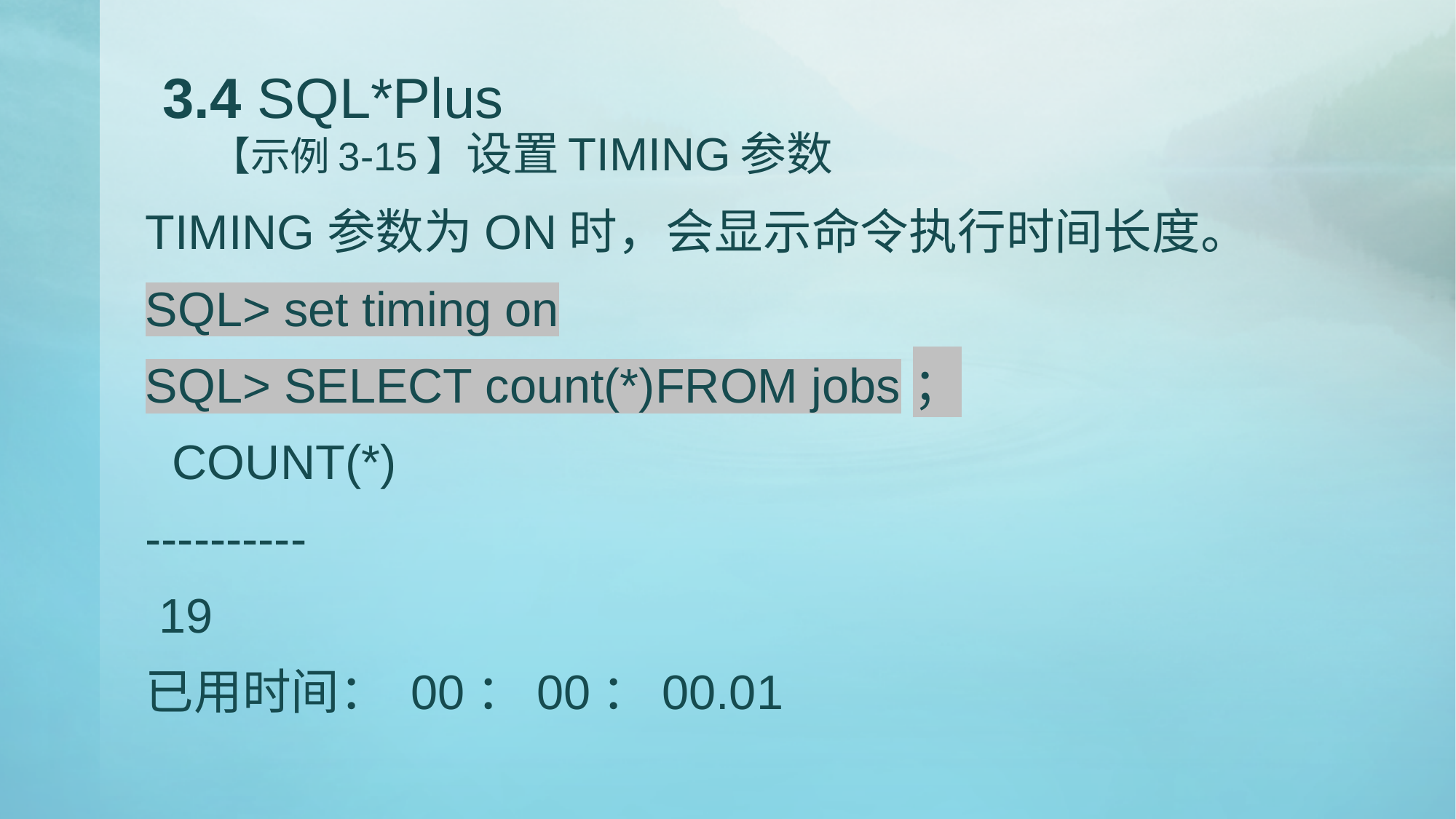

# 3.4 SQL*Plus 【示例3-15】设置TIMING参数
TIMING参数为ON时，会显示命令执行时间长度。
SQL> set timing on
SQL> SELECT count(*)FROM jobs；
  COUNT(*)
----------
 19
已用时间： 00：00：00.01